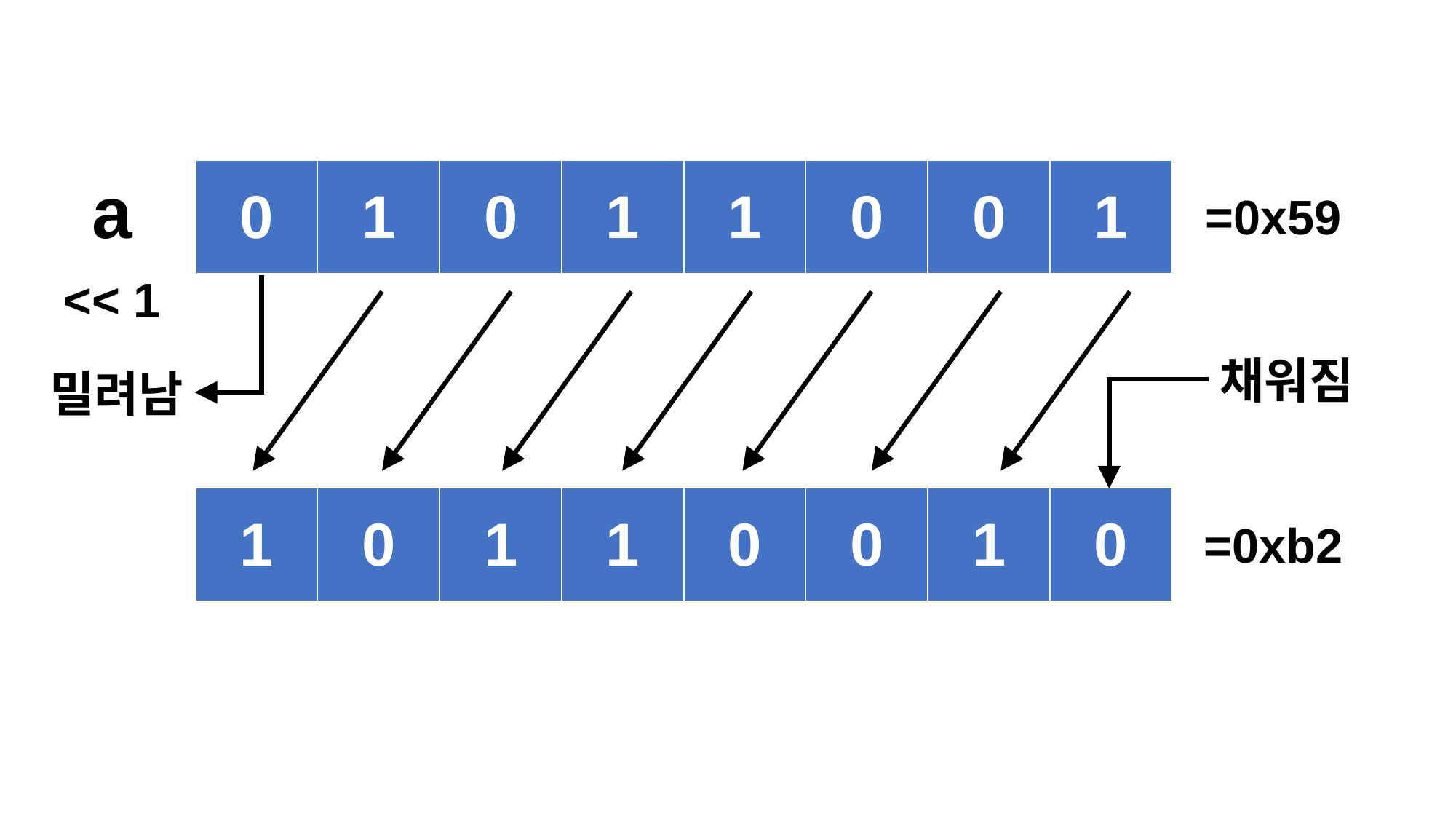

a
| 0 | 1 | 0 | 1 | 1 | 0 | 0 | 1 |
| --- | --- | --- | --- | --- | --- | --- | --- |
=0x59
<< 1
채워짐
밀려남
| 1 | 0 | 1 | 1 | 0 | 0 | 1 | 0 |
| --- | --- | --- | --- | --- | --- | --- | --- |
=0xb2